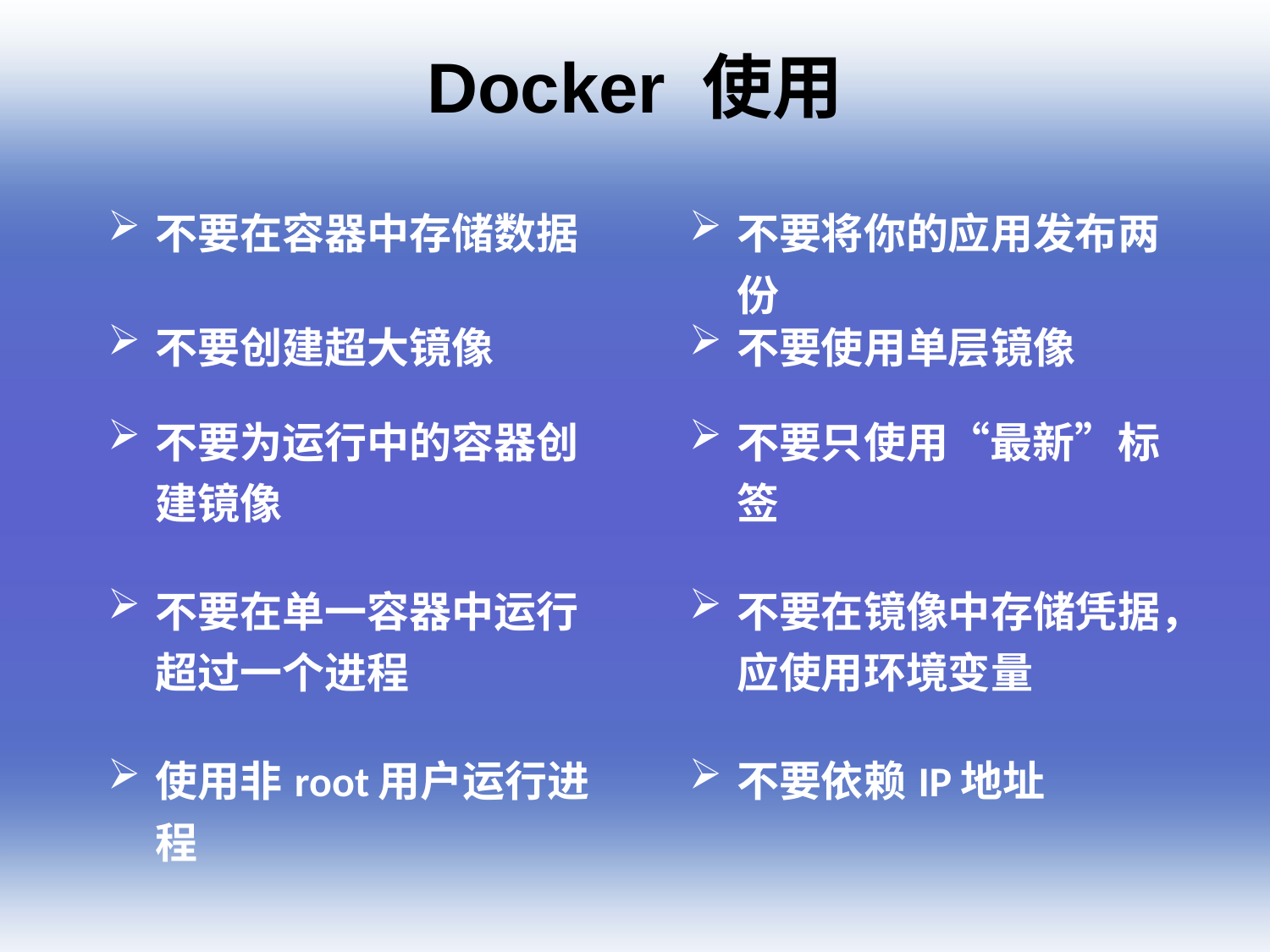

Docker 使用
| 不要在容器中存储数据 |  | 不要将你的应用发布两份 |
| --- | --- | --- |
| 不要创建超大镜像 |  | 不要使用单层镜像 |
| 不要为运行中的容器创建镜像 |  | 不要只使用“最新”标签 |
| 不要在单一容器中运行超过一个进程 |  | 不要在镜像中存储凭据，应使用环境变量 |
| 使用非root用户运行进程 |  | 不要依赖IP地址 |